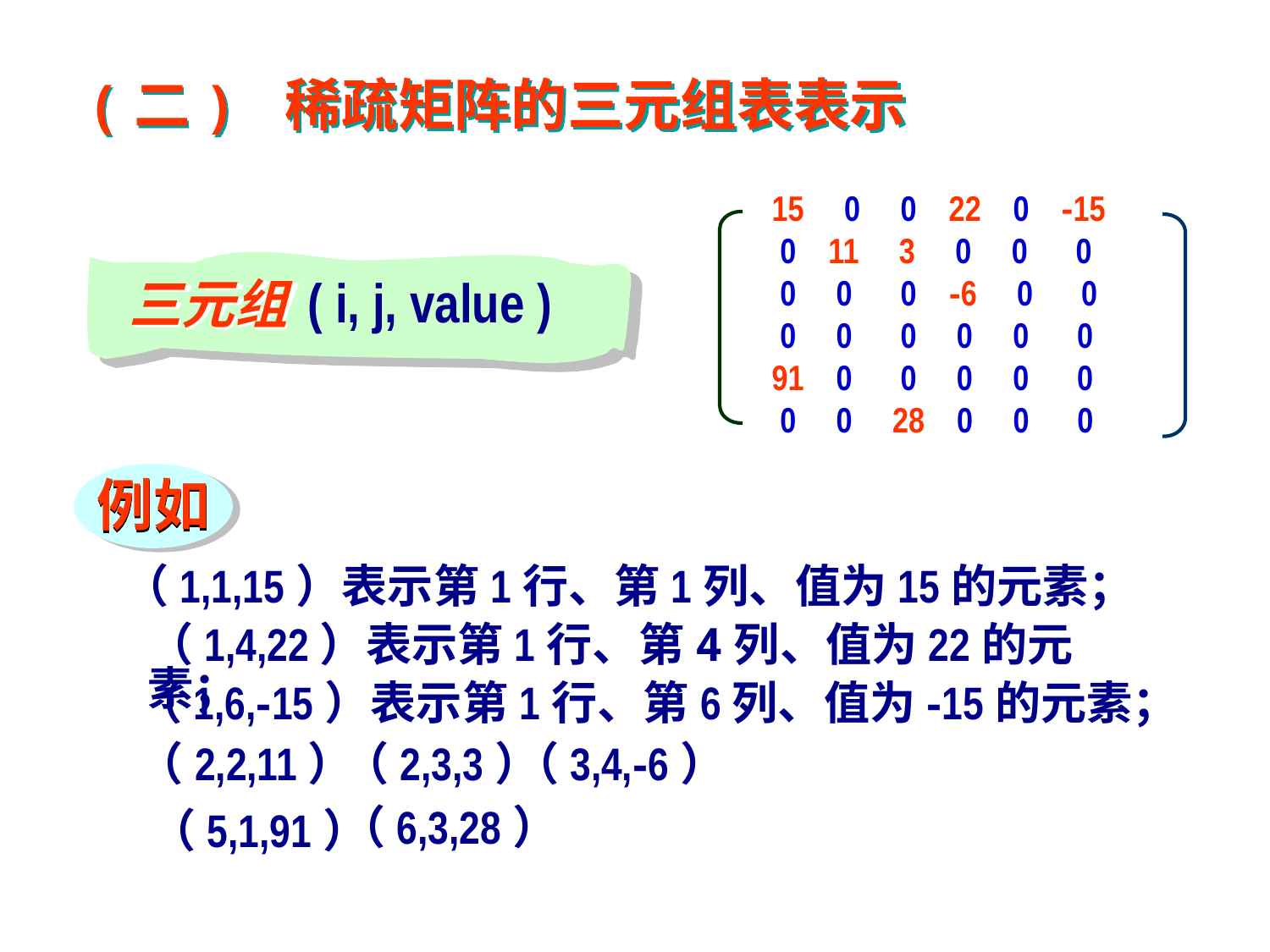

(二) 稀疏矩阵的三元组表表示
 15     0     0    22    0    -15
  0    11     3     0     0      0
  0     0      0    -6     0      0
  0     0      0     0     0      0
 91    0      0     0     0      0
  0     0     28    0     0      0

 ( i, j, value )
三元组

例如

   （1,1,15）表示第1行、第1列、值为15的元素；
（1,4,22）表示第1行、第4列、值为22的元素；
（1,6,-15）表示第1行、第6列、值为-15的元素；
（2,2,11）
（2,3,3）
（3,4,-6）
（6,3,28）
（5,1,91）